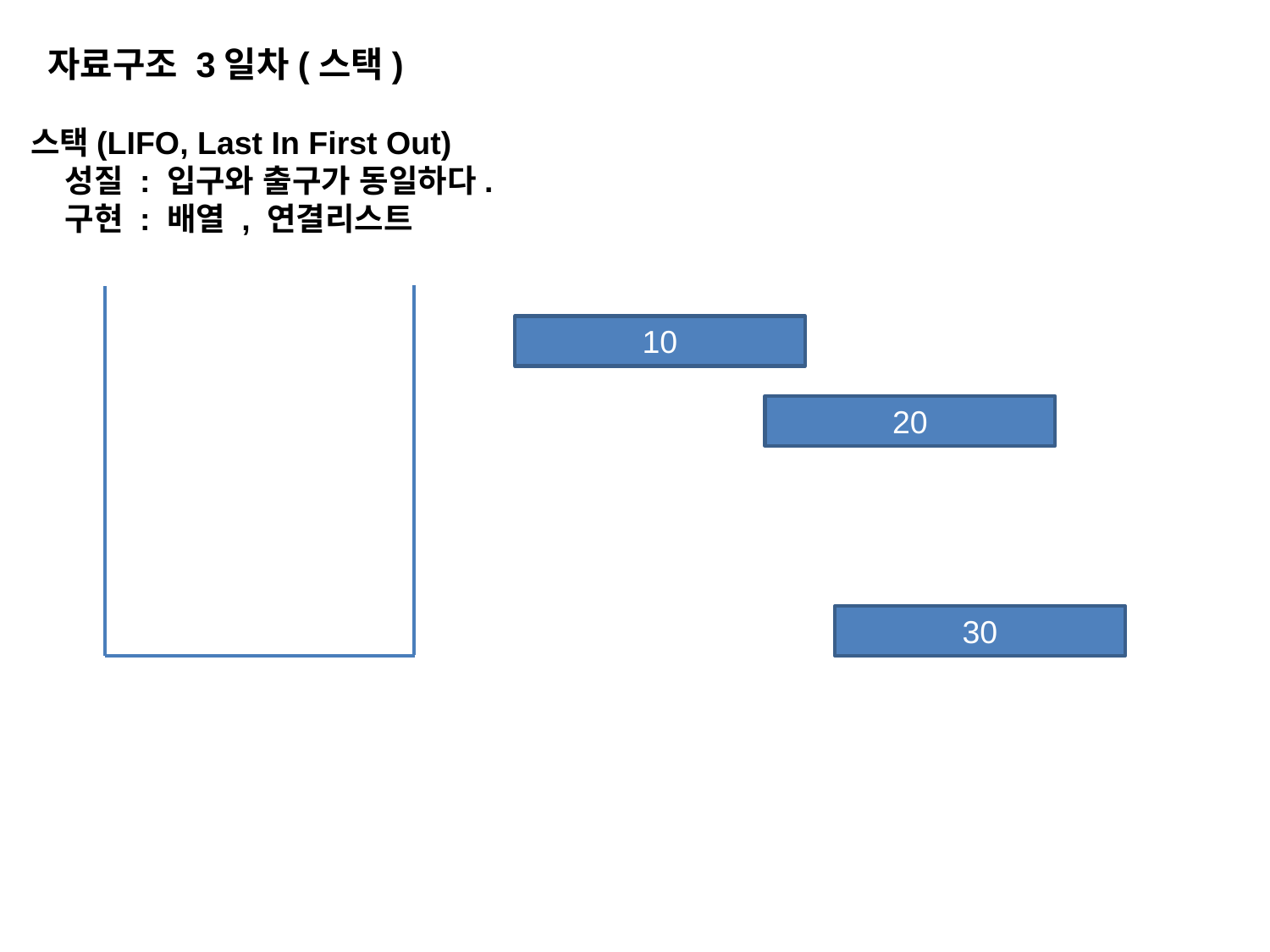

자료구조 3일차(스택)
스택(LIFO, Last In First Out)
   성질 : 입구와 출구가 동일하다.
   구현 : 배열 , 연결리스트
10
20
30